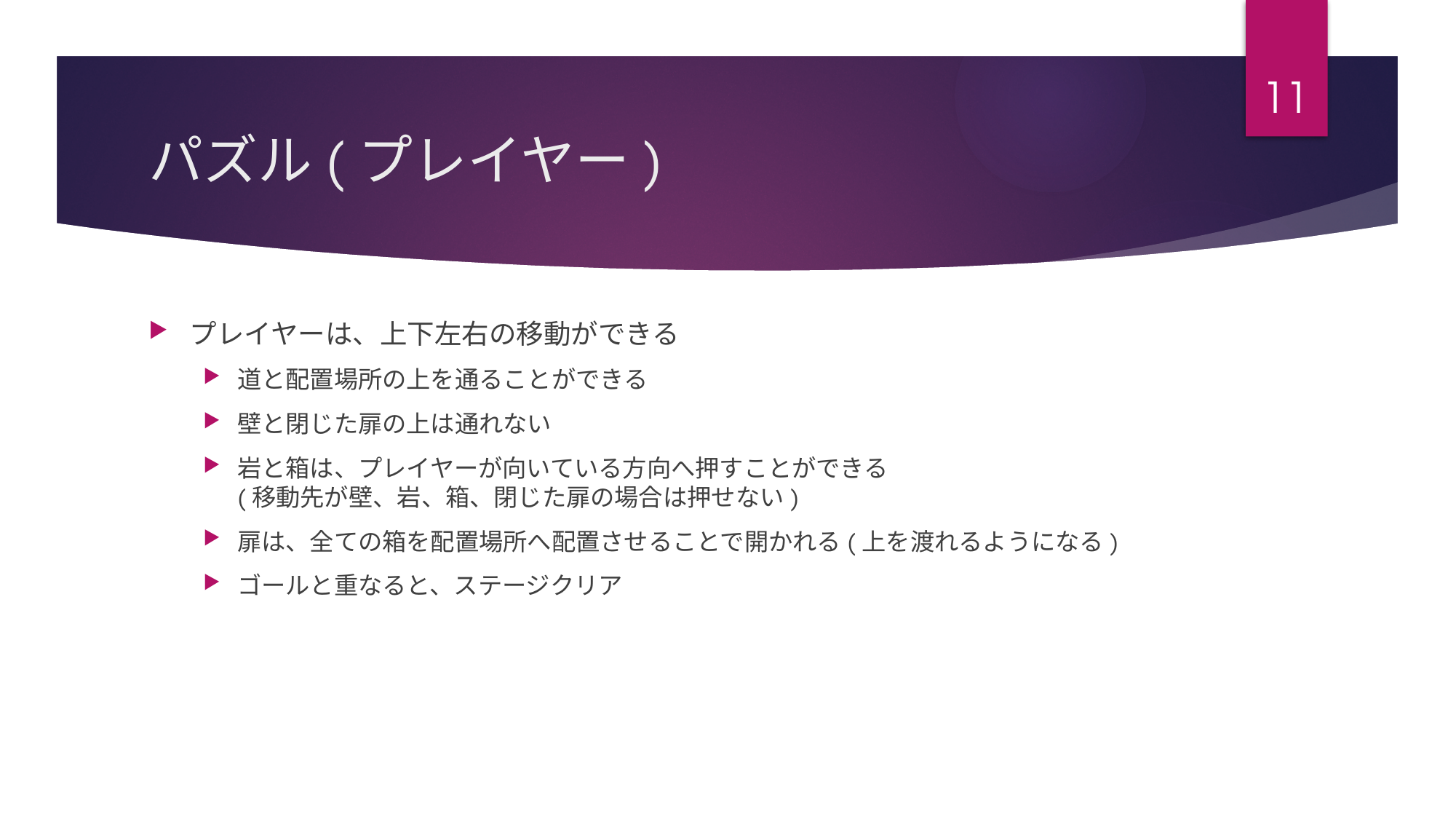

11
# パズル(プレイヤー)
プレイヤーは、上下左右の移動ができる
道と配置場所の上を通ることができる
壁と閉じた扉の上は通れない
岩と箱は、プレイヤーが向いている方向へ押すことができる
(移動先が壁、岩、箱、閉じた扉の場合は押せない)
扉は、全ての箱を配置場所へ配置させることで開かれる(上を渡れるようになる)
ゴールと重なると、ステージクリア